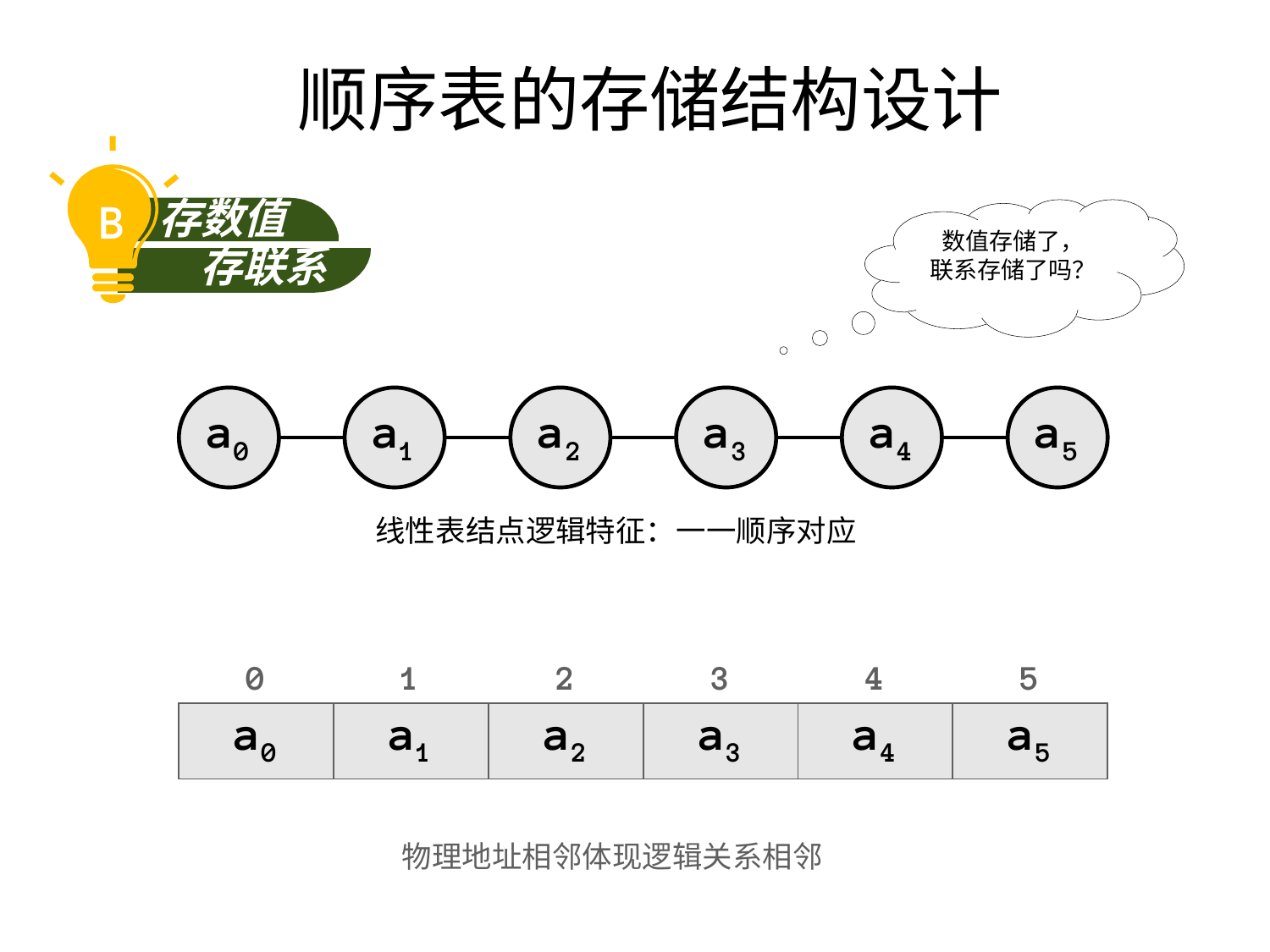

# 顺序表的存储结构设计
B
存数值

存联系
数值存储了，
联系存储了吗？
a0
a1
a2
a3
a4
a5
线性表结点逻辑特征：一一顺序对应
| 0 | 1 | 2 | 3 | 4 | 5 |
| --- | --- | --- | --- | --- | --- |
| a0 | a1 | a2 | a3 | a4 | a5 |
物理地址相邻体现逻辑关系相邻
17